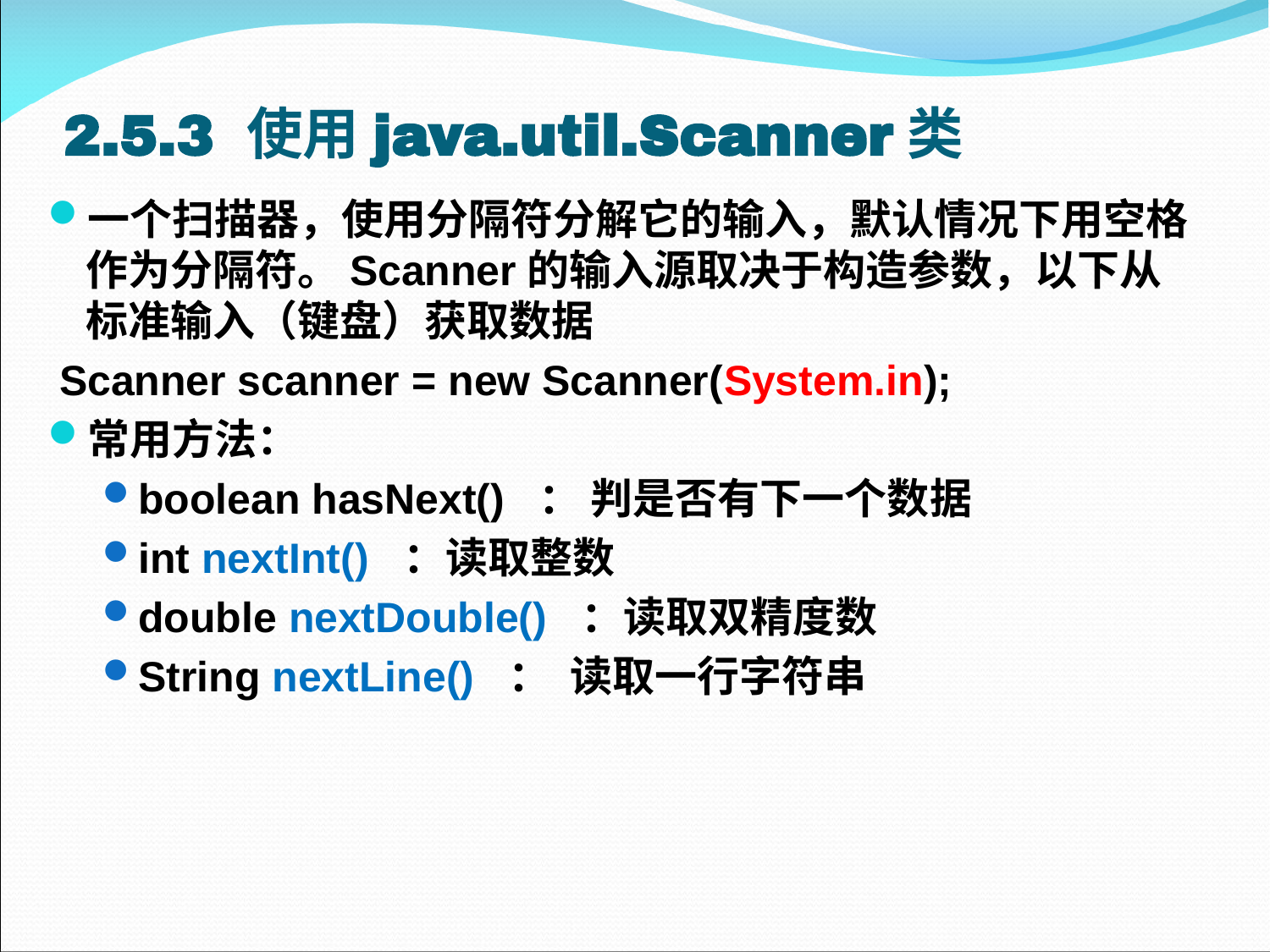

# 2.5.3 使用java.util.Scanner类
一个扫描器，使用分隔符分解它的输入，默认情况下用空格作为分隔符。Scanner的输入源取决于构造参数，以下从标准输入（键盘）获取数据
 Scanner scanner = new Scanner(System.in);
常用方法：
boolean hasNext()  ： 判是否有下一个数据
int nextInt()  ：读取整数
double nextDouble()  ：读取双精度数
String nextLine()  ：  读取一行字符串